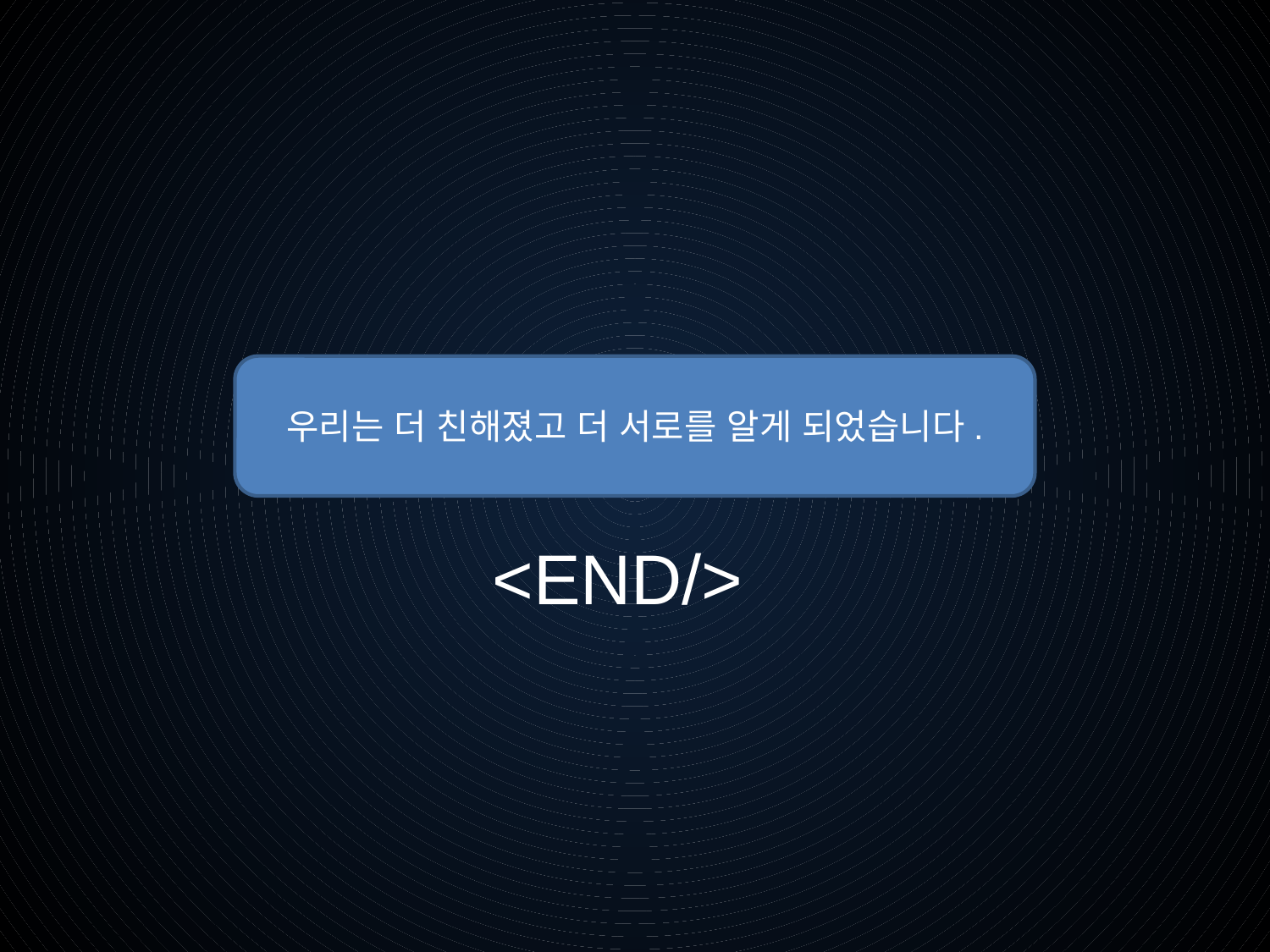

#
우리는 더 친해졌고 더 서로를 알게 되었습니다.
<END/>